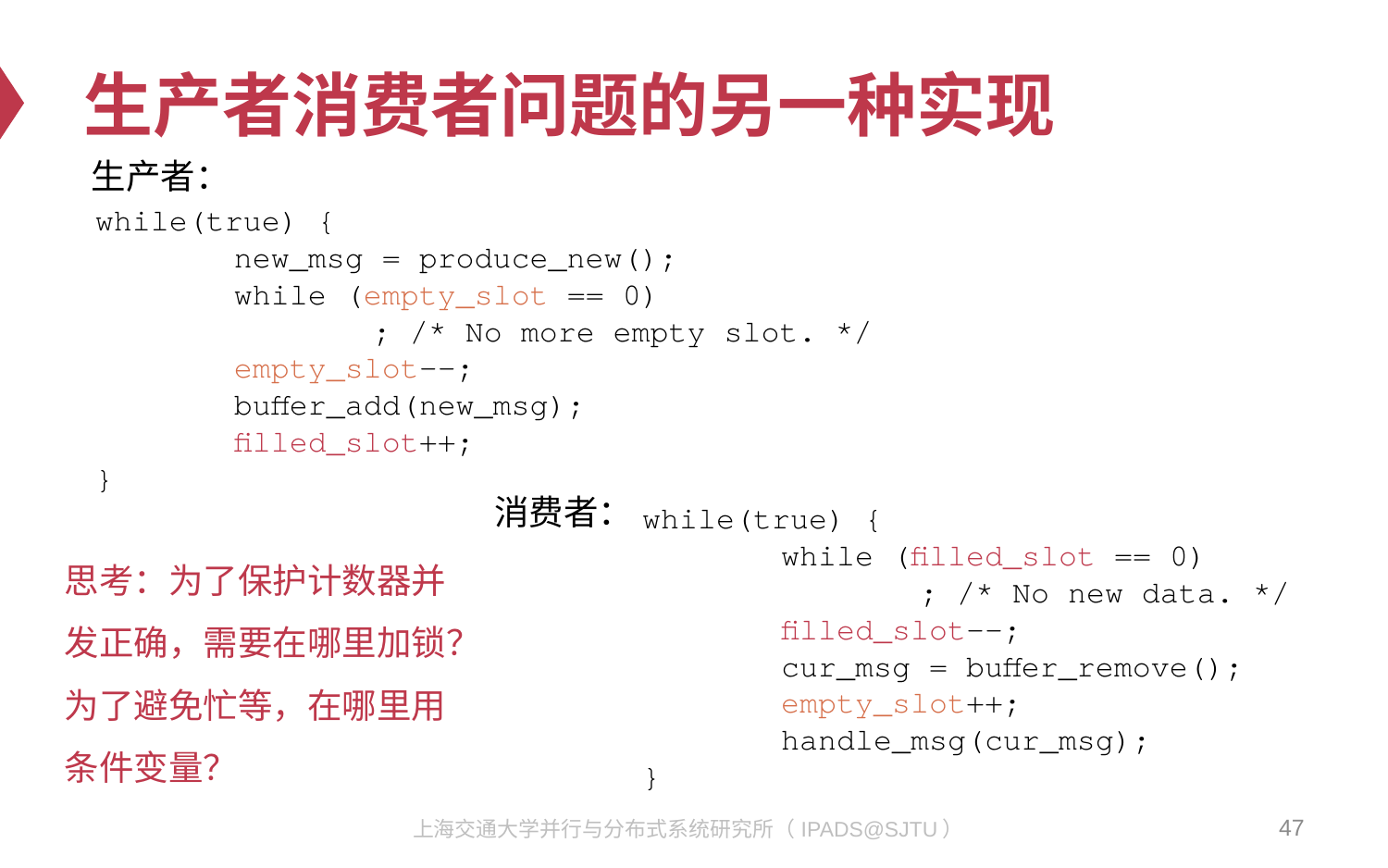

# 生产者消费者问题的另一种实现
生产者：
while(true) {
	new_msg = produce_new();
	while (empty_slot == 0)
		; /* No more empty slot. */
	empty_slot--;
	buffer_add(new_msg);
	filled_slot++;
}
消费者：
while(true) {
	while (filled_slot == 0)
		; /* No new data. */
	filled_slot--;
	cur_msg = buffer_remove();
	empty_slot++;
	handle_msg(cur_msg);
}
思考：为了保护计数器并发正确，需要在哪里加锁？
为了避免忙等，在哪里用条件变量？
47
上海交通大学并行与分布式系统研究所（IPADS@SJTU）